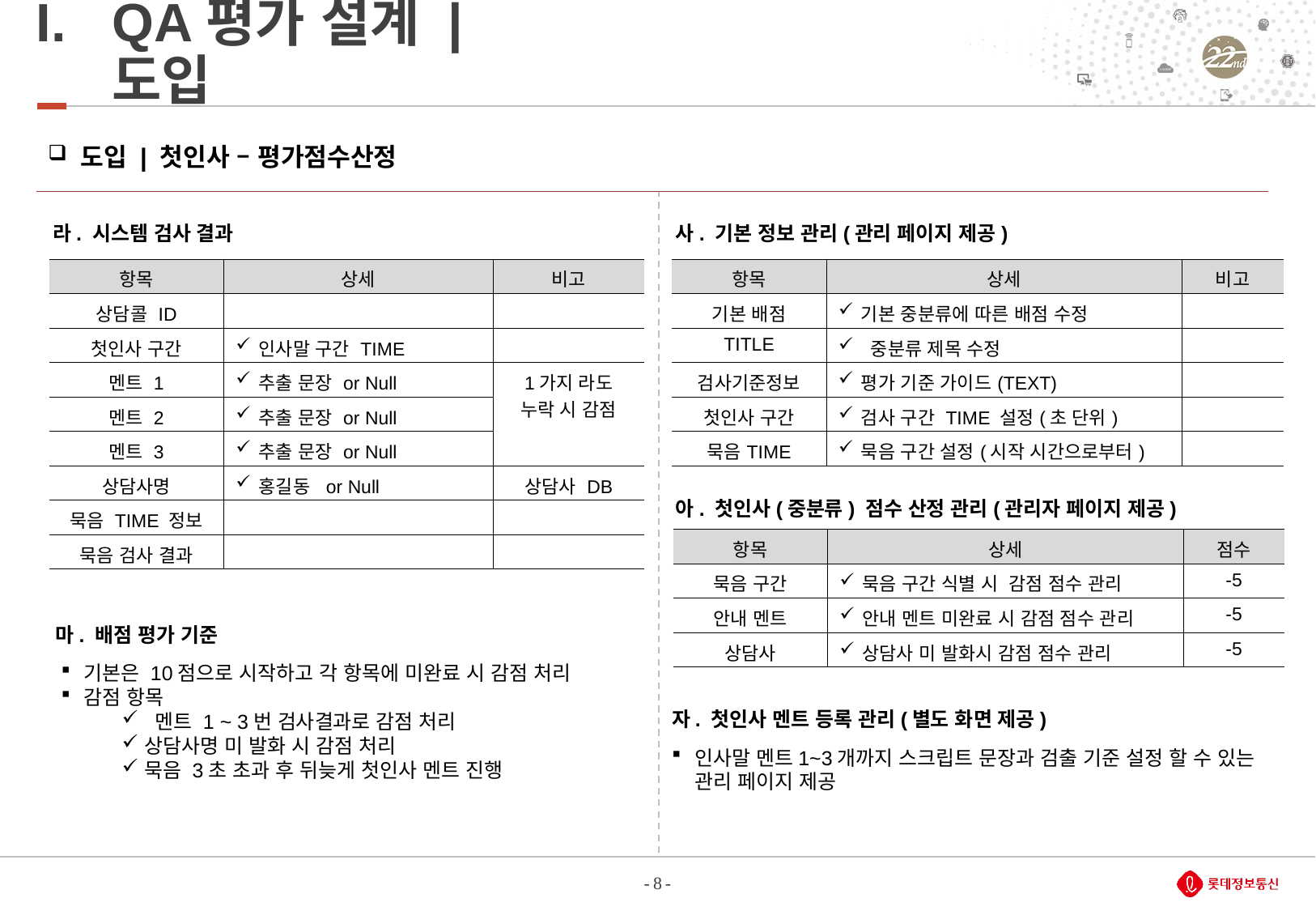

# QA평가 설계 | 도입
 도입 | 첫인사 – 평가점수산정
라. 시스템 검사 결과
사. 기본 정보 관리(관리 페이지 제공)
| 항목 | 상세 | 비고 |
| --- | --- | --- |
| 상담콜 ID |  |  |
| 첫인사 구간 | 인사말 구간 TIME |  |
| 멘트 1 | 추출 문장 or Null | 1가지 라도 누락 시 감점 |
| 멘트 2 | 추출 문장 or Null |  |
| 멘트 3 | 추출 문장 or Null |  |
| 상담사명 | 홍길동 or Null | 상담사 DB |
| 묵음 TIME 정보 |  |  |
| 묵음 검사 결과 |  |  |
| 항목 | 상세 | 비고 |
| --- | --- | --- |
| 기본 배점 | 기본 중분류에 따른 배점 수정 |  |
| TITLE | 중분류 제목 수정 |  |
| 검사기준정보 | 평가 기준 가이드(TEXT) |  |
| 첫인사 구간 | 검사 구간 TIME 설정(초 단위) |  |
| 묵음TIME | 묵음 구간 설정(시작 시간으로부터) |  |
아. 첫인사(중분류) 점수 산정 관리(관리자 페이지 제공)
| 항목 | 상세 | 점수 |
| --- | --- | --- |
| 묵음 구간 | 묵음 구간 식별 시 감점 점수 관리 | -5 |
| 안내 멘트 | 안내 멘트 미완료 시 감점 점수 관리 | -5 |
| 상담사 | 상담사 미 발화시 감점 점수 관리 | -5 |
마. 배점 평가 기준
기본은 10점으로 시작하고 각 항목에 미완료 시 감점 처리
감점 항목
 멘트 1 ~ 3번 검사결과로 감점 처리
상담사명 미 발화 시 감점 처리
묵음 3초 초과 후 뒤늦게 첫인사 멘트 진행
자. 첫인사 멘트 등록 관리(별도 화면 제공)
인사말 멘트1~3개까지 스크립트 문장과 검출 기준 설정 할 수 있는 관리 페이지 제공
- 8 -